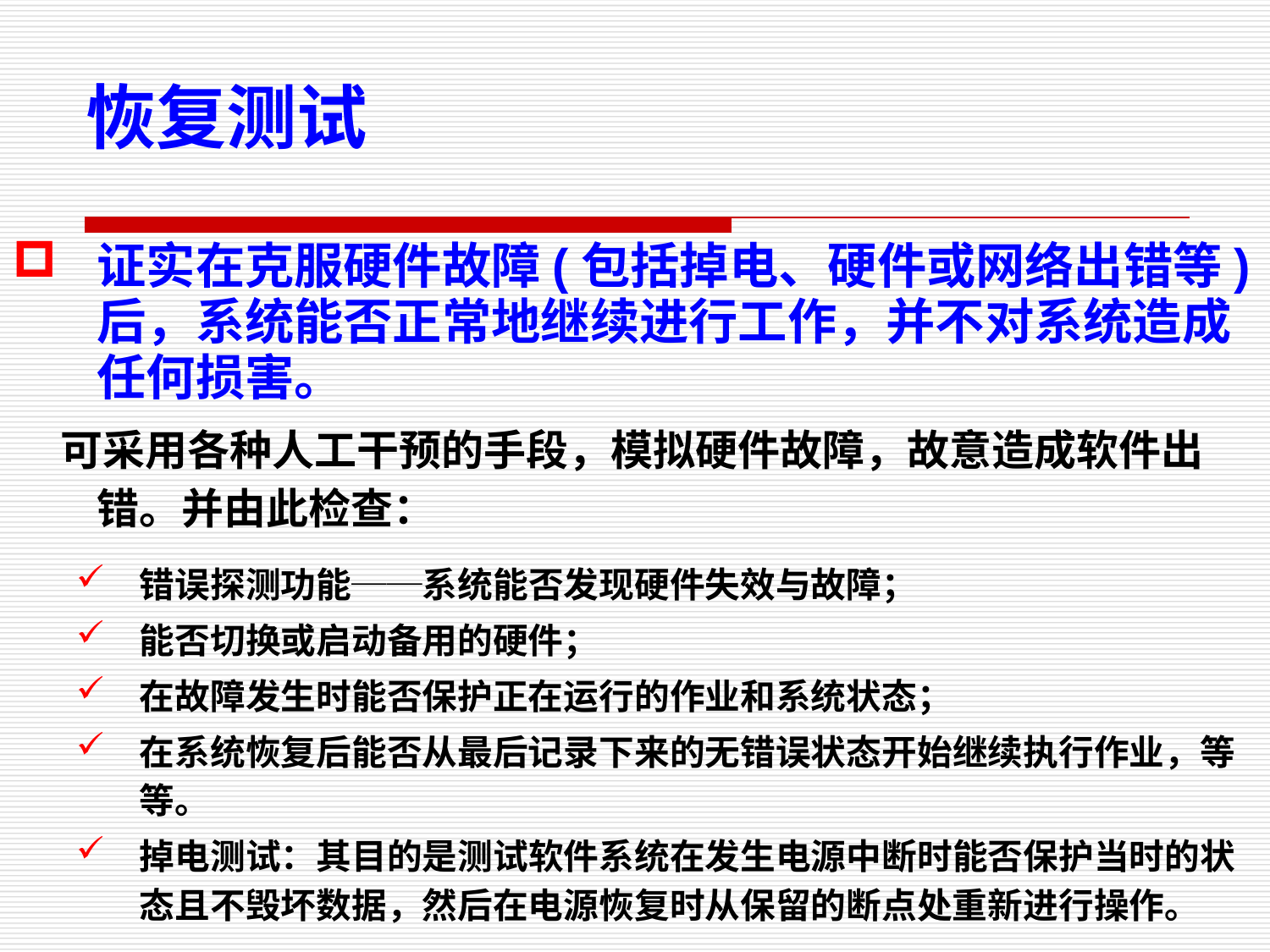

恢复测试
证实在克服硬件故障(包括掉电、硬件或网络出错等)后，系统能否正常地继续进行工作，并不对系统造成任何损害。
    可采用各种人工干预的手段，模拟硬件故障，故意造成软件出错。并由此检查：
错误探测功能──系统能否发现硬件失效与故障；
能否切换或启动备用的硬件；
在故障发生时能否保护正在运行的作业和系统状态；
在系统恢复后能否从最后记录下来的无错误状态开始继续执行作业，等等。
掉电测试：其目的是测试软件系统在发生电源中断时能否保护当时的状态且不毁坏数据，然后在电源恢复时从保留的断点处重新进行操作。